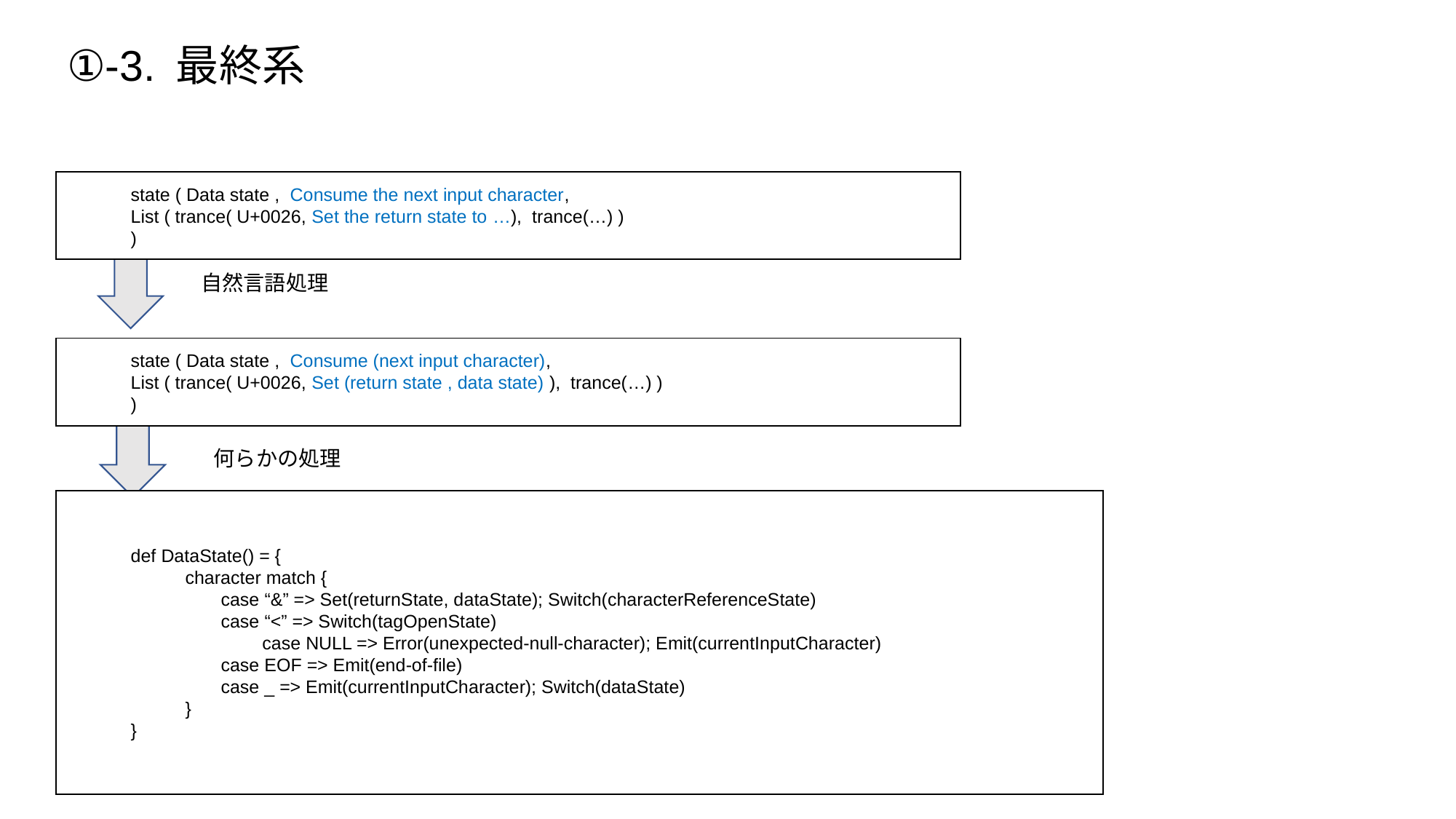

# ①-3. 最終系

state ( Data state ,  Consume the next input character,
List ( trance( U+0026, Set the return state to …),  trance(…) )
)

自然言語処理
state ( Data state ,  Consume (next input character),
List ( trance( U+0026, Set (return state , data state) ),  trance(…) )
)

何らかの処理

def DataState() = {
character match {
       case “&” => Set(returnState, dataState); Switch(characterReferenceState)
       case “<” => Switch(tagOpenState)
　　　　case NULL => Error(unexpected-null-character); Emit(currentInputCharacter)
       case EOF => Emit(end-of-file)
       case _ => Emit(currentInputCharacter); Switch(dataState)
}
}